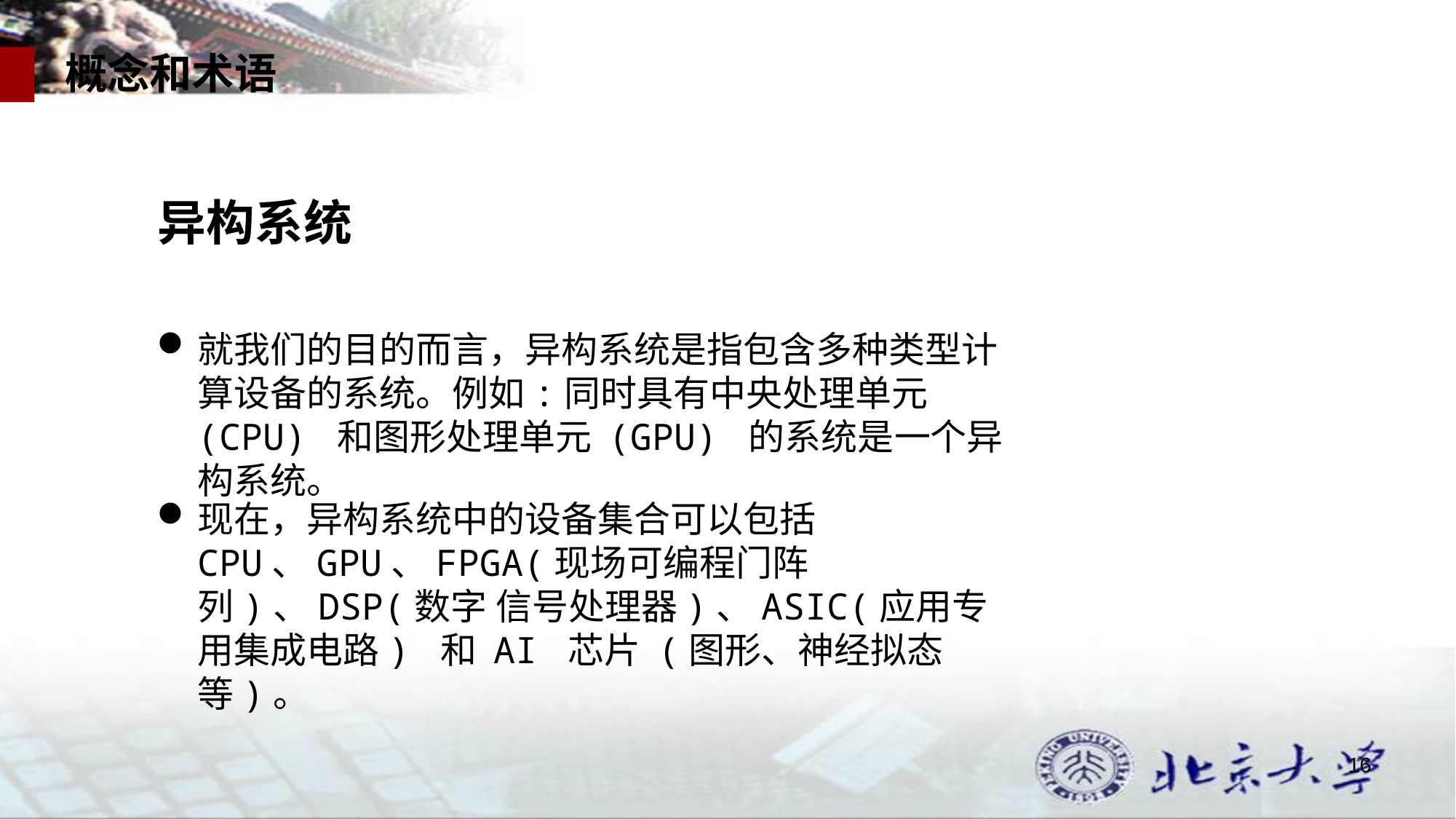

概念和术语

异构系统
就我们的目的而言，异构系统是指包含多种类型计算设备的系统。例如:同时具有中央处理单元 (CPU) 和图形处理单元 (GPU) 的系统是一个异构系统。
现在，异构系统中的设备集合可以包括 CPU、GPU、FPGA(现场可编程门阵列)、DSP(数字 信号处理器)、ASIC(应用专用集成电路) 和 AI 芯片 (图形、神经拟态等)。
16